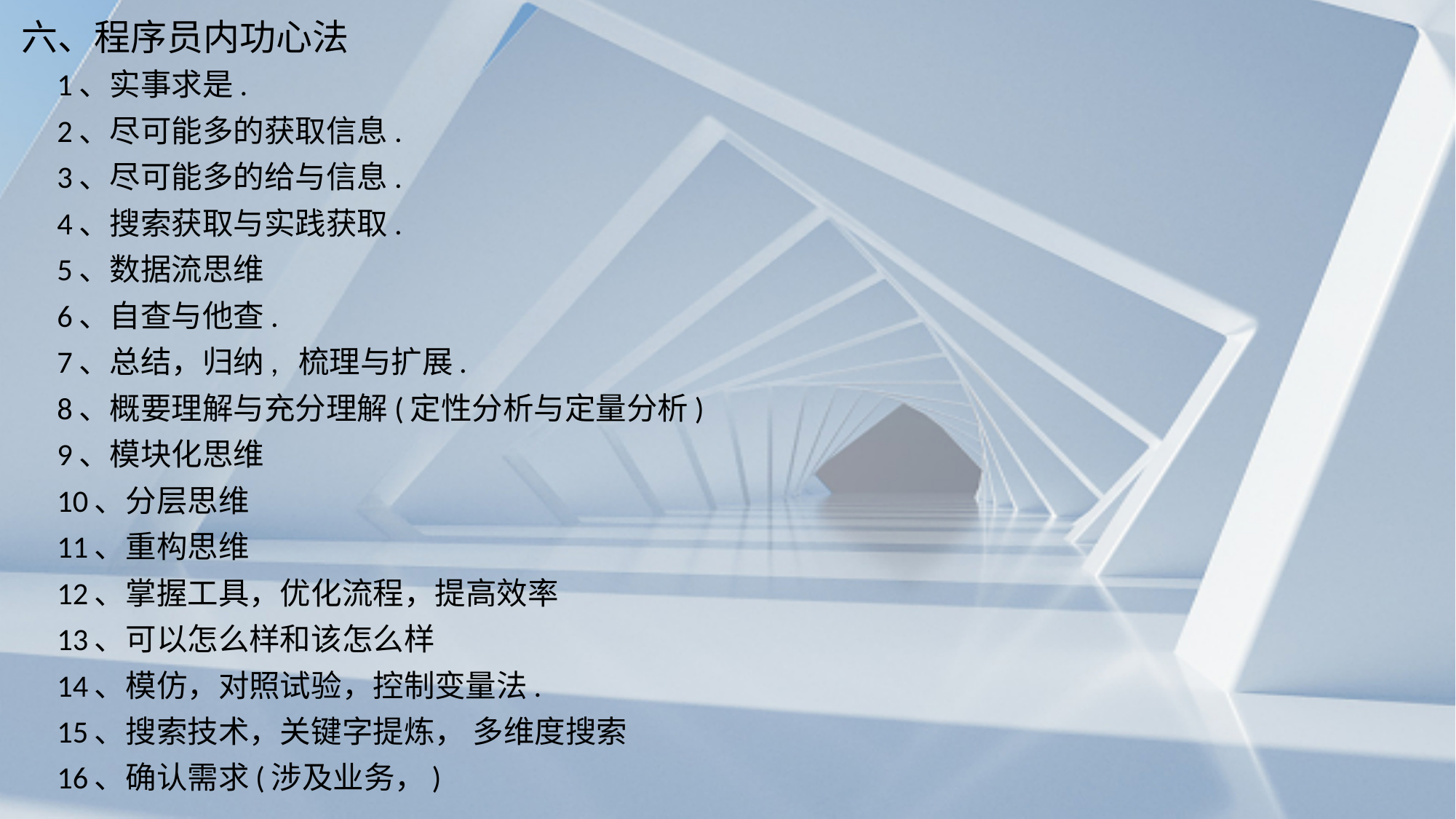

六、程序员内功心法
1、实事求是.
2、尽可能多的获取信息.
3、尽可能多的给与信息.
4、搜索获取与实践获取.
5、数据流思维
6、自查与他查.
7、总结，归纳,  梳理与扩展.
8、概要理解与充分理解(定性分析与定量分析)
9、模块化思维
10、分层思维
11、重构思维
12、掌握工具，优化流程，提高效率
13、可以怎么样和该怎么样
14、模仿，对照试验，控制变量法.
15、搜索技术，关键字提炼， 多维度搜索
16、确认需求(涉及业务，)